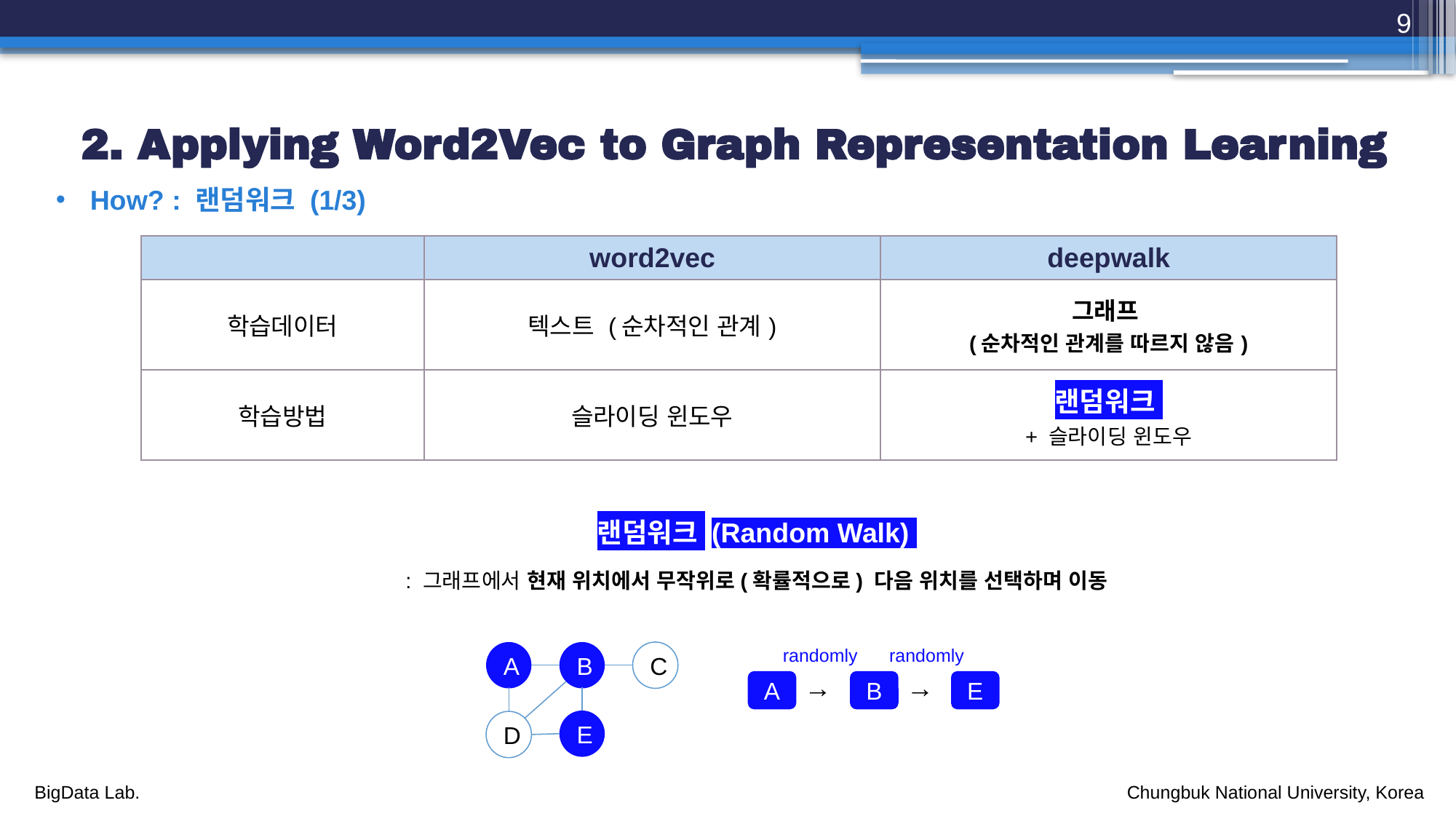

9
2. Applying Word2Vec to Graph Representation Learning
How? : 랜덤워크 (1/3)
|  | word2vec | deepwalk |
| --- | --- | --- |
| 학습데이터 | 텍스트 (순차적인 관계) | 그래프 (순차적인 관계를 따르지 않음) |
| 학습방법 | 슬라이딩 윈도우 | 랜덤워크 + 슬라이딩 윈도우 |
랜덤워크 (Random Walk)
: 그래프에서 현재 위치에서 무작위로(확률적으로) 다음 위치를 선택하며 이동
randomly
randomly
A
B
C
E
D
→
→
A
B
E